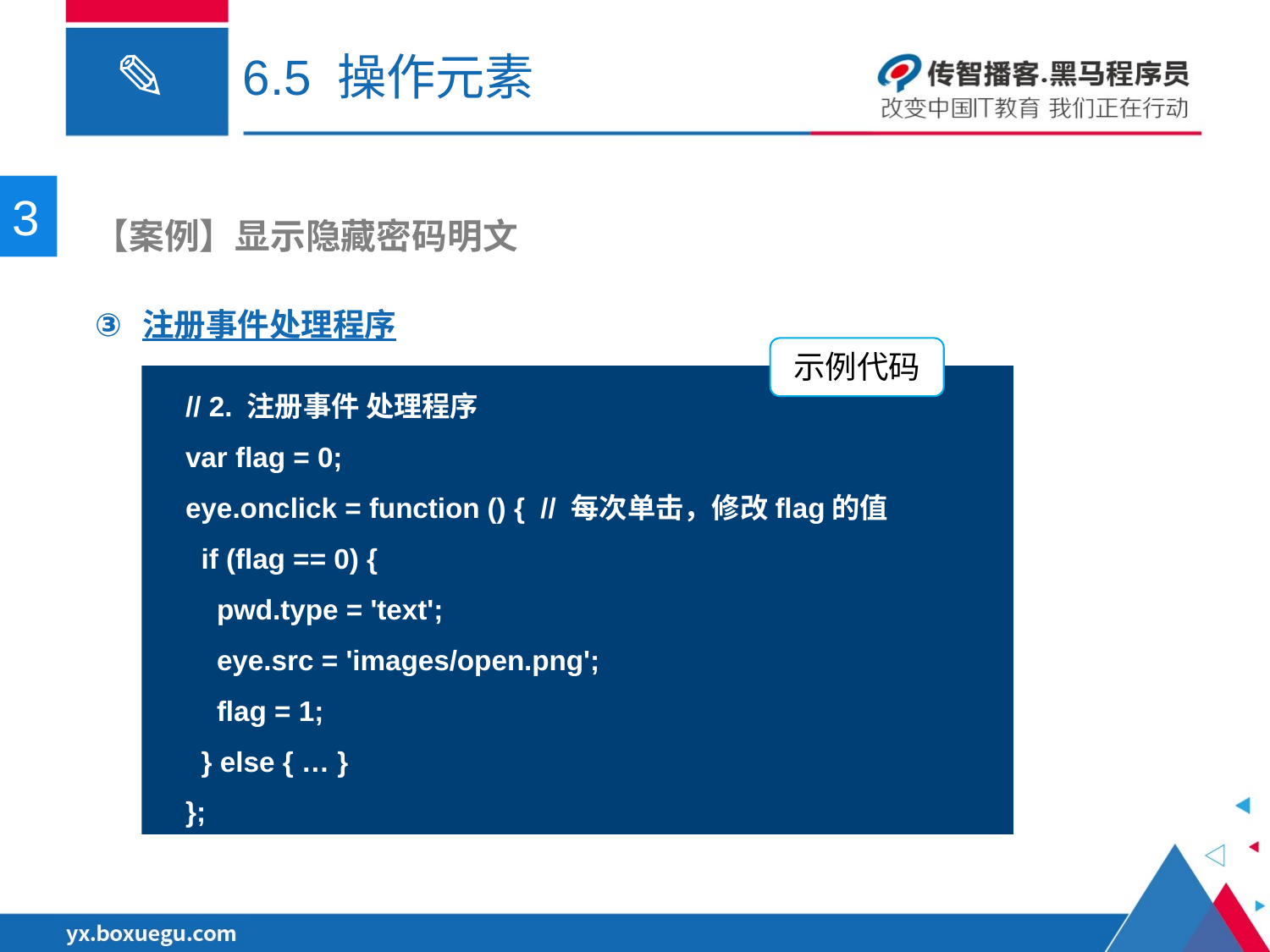

# 6.5 操作元素

3
  【案例】显示隐藏密码明文
注册事件处理程序
示例代码
    // 2. 注册事件 处理程序
    var flag = 0;
    eye.onclick = function () {  // 每次单击，修改flag的值
      if (flag == 0) {
        pwd.type = 'text';
        eye.src = 'images/open.png';
        flag = 1;
      } else { … }
    };